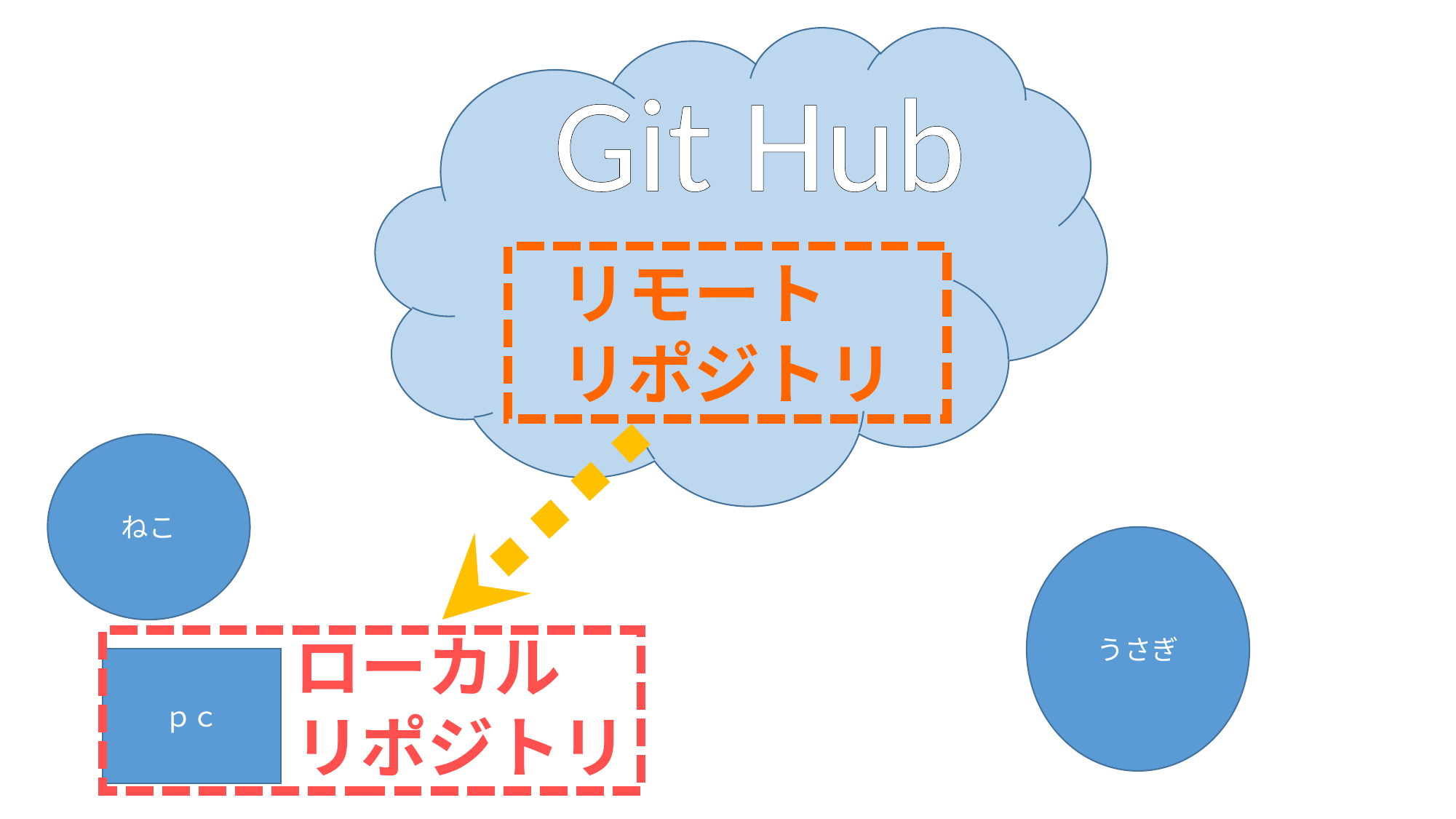

Git Hub

リモート
リポジトリ
ねこ
うさぎ
ローカル
リポジトリ

ｐｃ